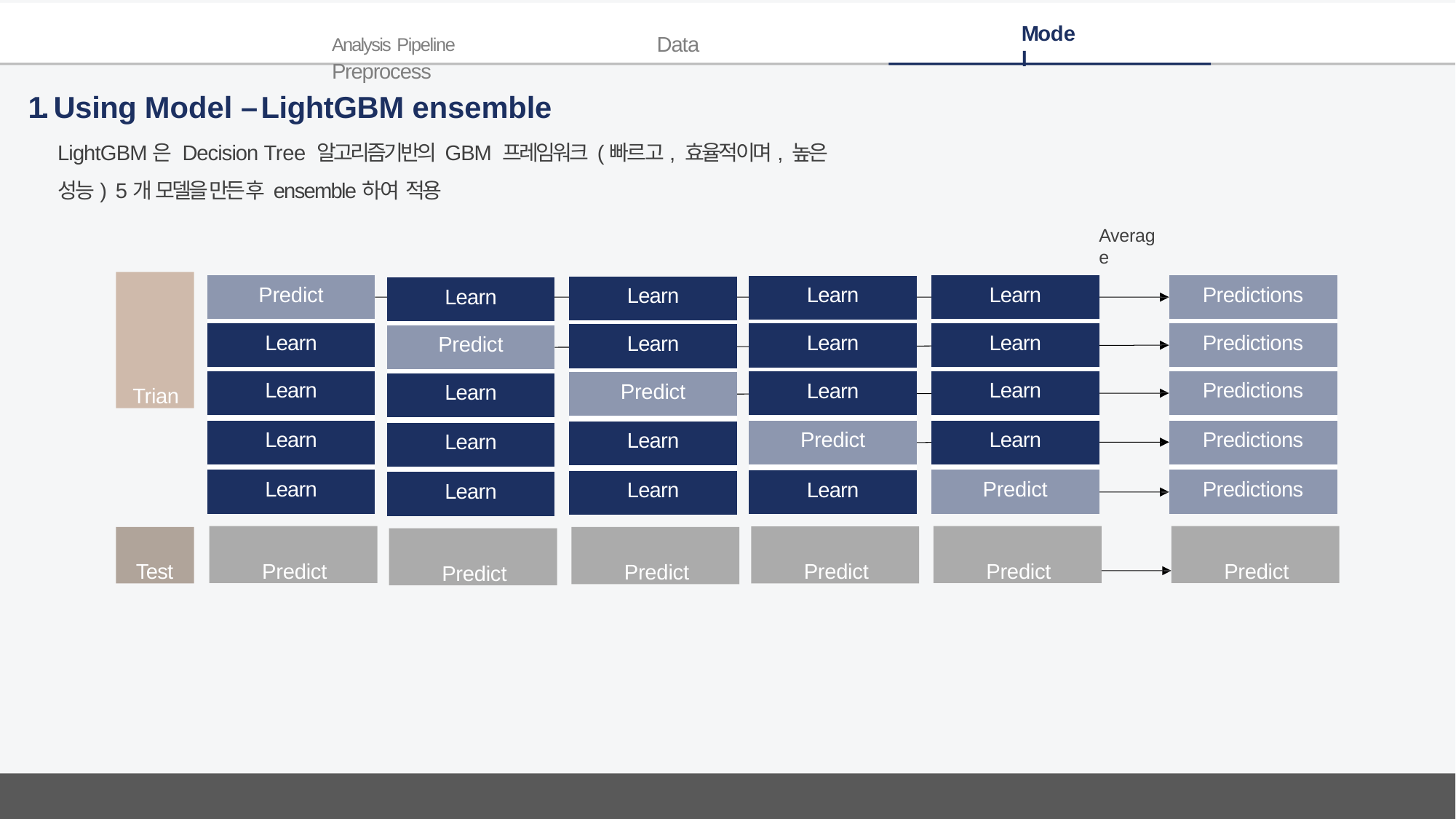

Analysis Pipeline	Data Preprocess
Model

# 1. Using Model – LightGBM ensemble
LightGBM은 Decision Tree 알고리즘기반의 GBM 프레임워크 (빠르고, 효율적이며, 높은 성능)  5개 모델을 만든 후 ensemble하여 적용
Average

Trian
| Predict |
| --- |
| Learn |
| Learn |
| Learn |
| Learn |
| Learn |
| --- |
| Learn |
| Learn |
| Learn |
| Predict |
| Predictions |
| --- |
| Predictions |
| Predictions |
| Predictions |
| Predictions |
| Learn |
| --- |
| Learn |
| Learn |
| Predict |
| Learn |
| Learn |
| --- |
| Learn |
| Predict |
| Learn |
| Learn |
| Learn |
| --- |
| Predict |
| Learn |
| Learn |
| Learn |

Predict

Predict

Predict

Predict

Test

Predict

Predict